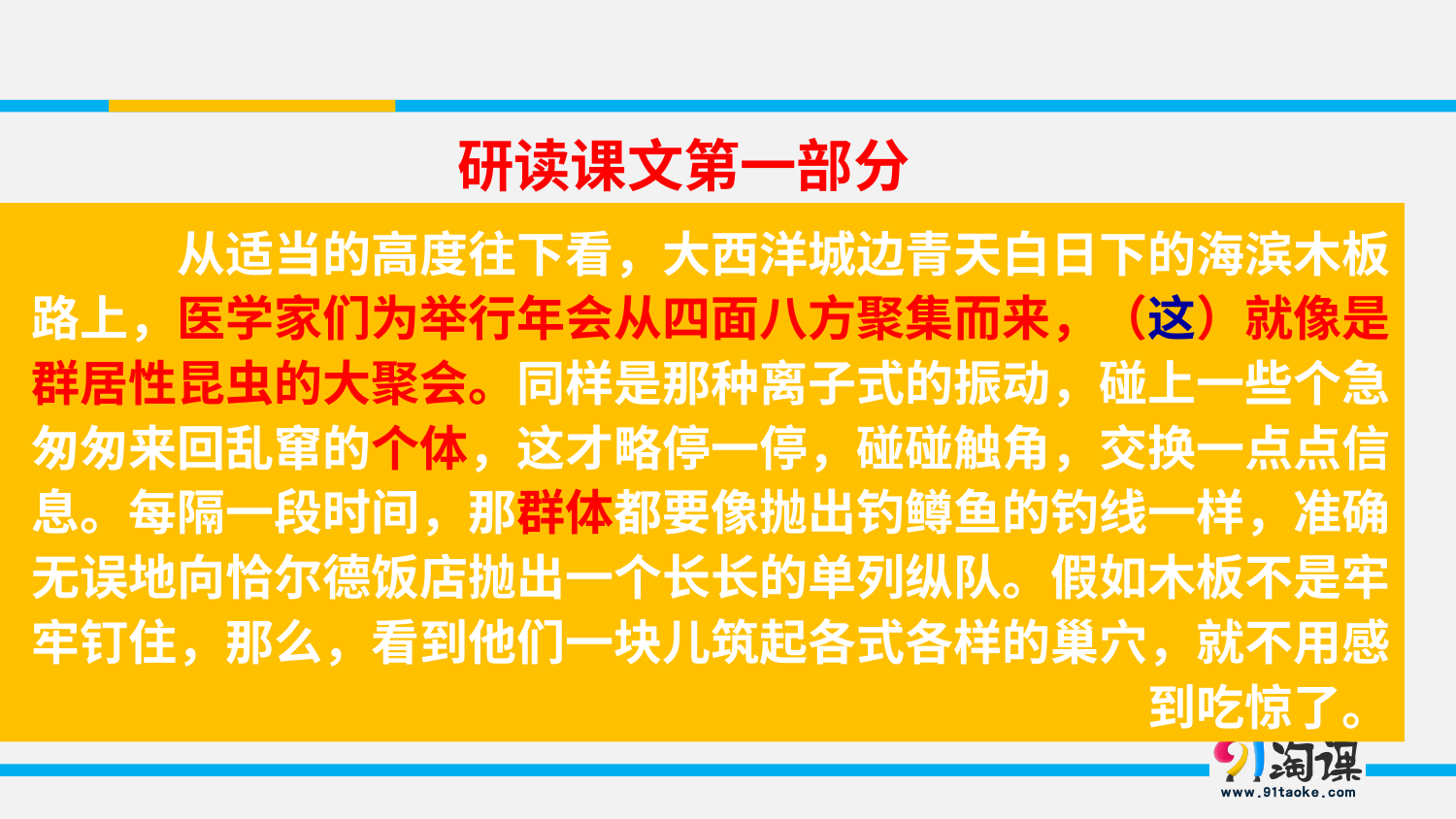

研读课文第一部分
   	从适当的高度往下看，大西洋城边青天白日下的海滨木板路上，医学家们为举行年会从四面八方聚集而来，（这）就像是群居性昆虫的大聚会。同样是那种离子式的振动，碰上一些个急匆匆来回乱窜的个体，这才略停一停，碰碰触角，交换一点点信息。每隔一段时间，那群体都要像抛出钓鳟鱼的钓线一样，准确无误地向恰尔德饭店抛出一个长长的单列纵队。假如木板不是牢牢钉住，那么，看到他们一块儿筑起各式各样的巢穴，就不用感到吃惊了。